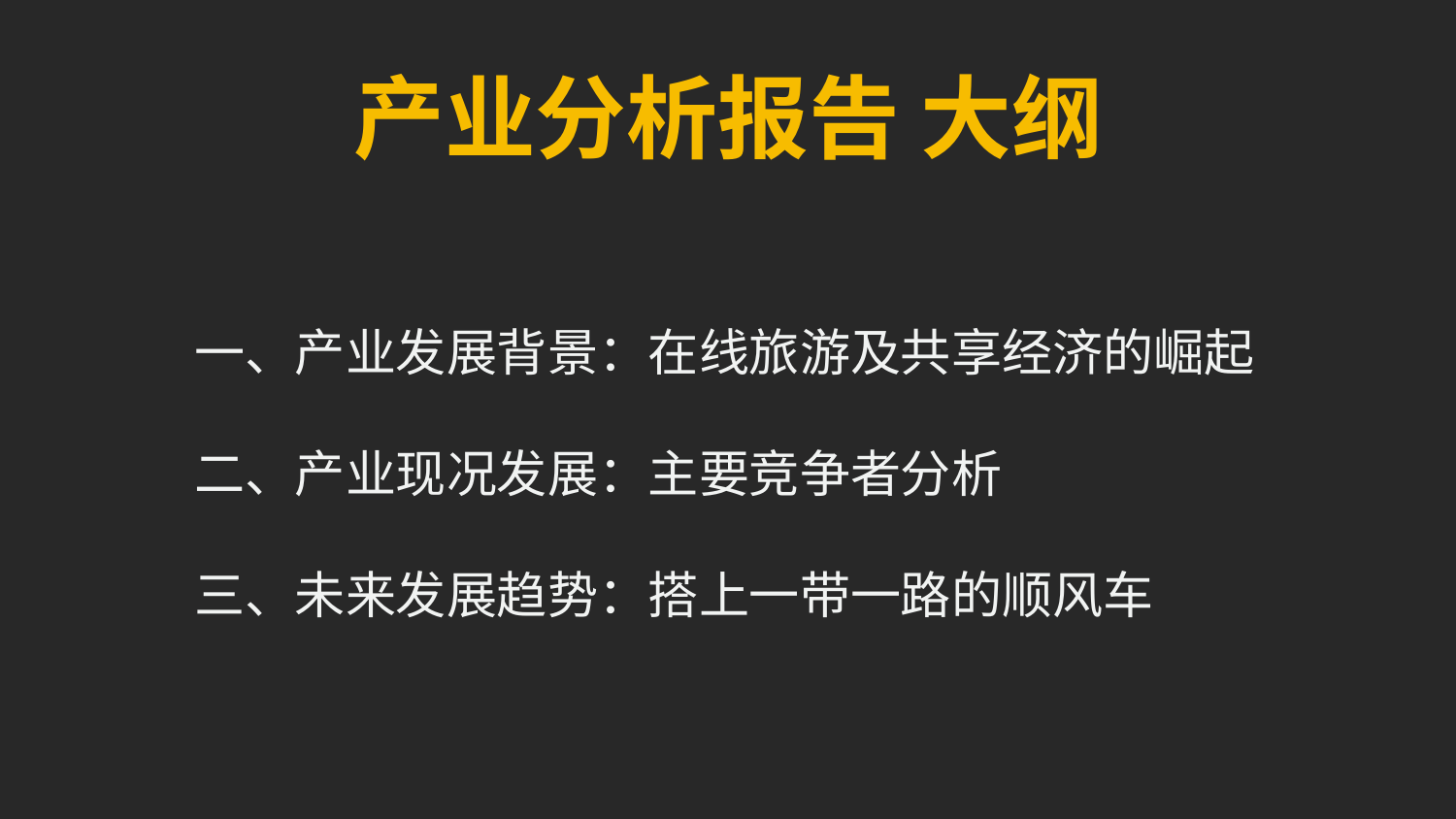

# 产业分析报告 大纲
一、产业发展背景：在线旅游及共享经济的崛起
二、产业现况发展：主要竞争者分析
三、未来发展趋势：搭上一带一路的顺风车